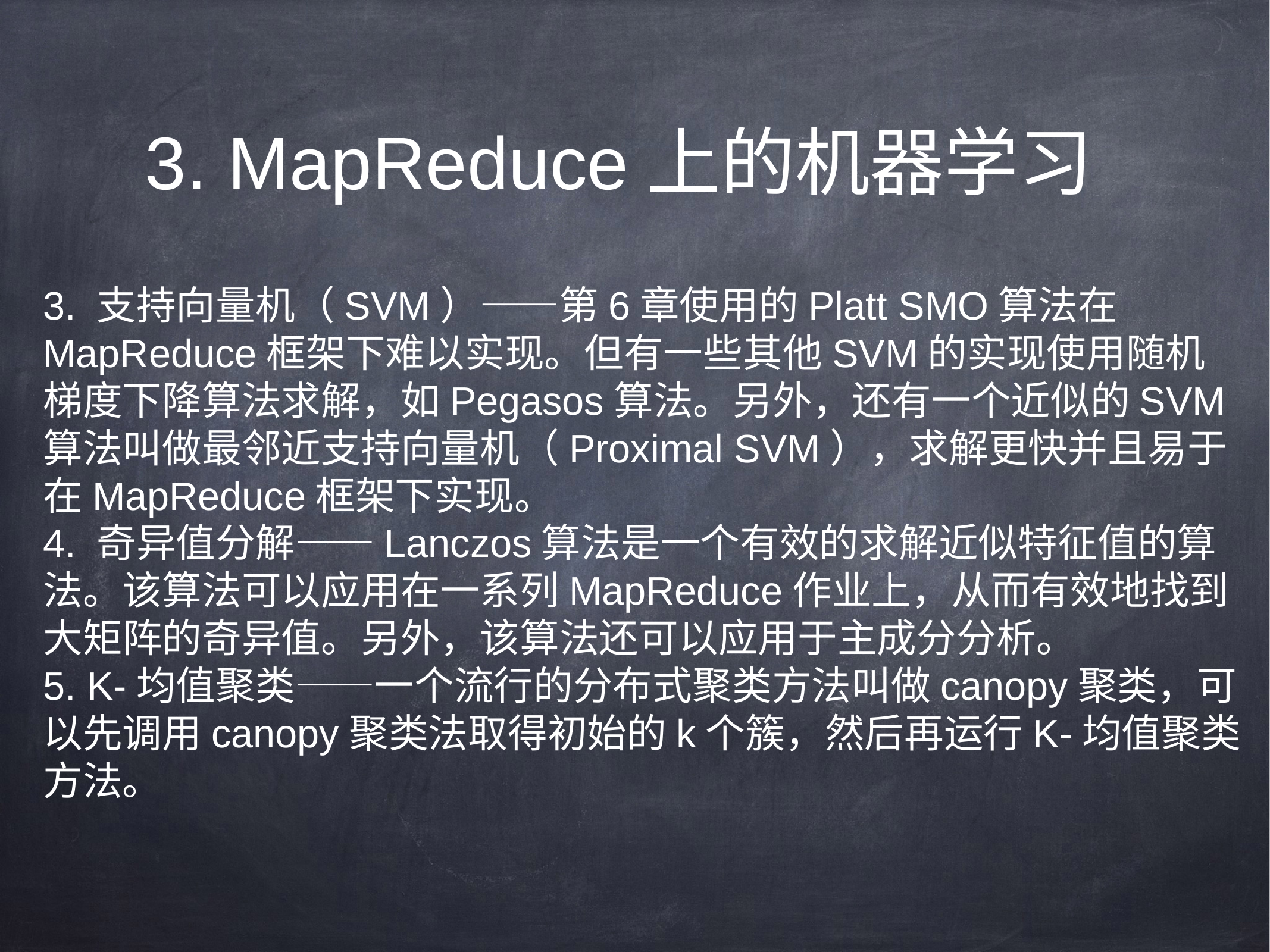

# 3. MapReduce上的机器学习
3. 支持向量机（SVM）——第6章使用的Platt SMO算法在MapReduce框架下难以实现。但有一些其他SVM的实现使用随机梯度下降算法求解，如Pegasos算法。另外，还有一个近似的SVM算法叫做最邻近支持向量机（Proximal SVM），求解更快并且易于在MapReduce框架下实现。
4. 奇异值分解——Lanczos算法是一个有效的求解近似特征值的算法。该算法可以应用在一系列MapReduce作业上，从而有效地找到大矩阵的奇异值。另外，该算法还可以应用于主成分分析。
5. K-均值聚类——一个流行的分布式聚类方法叫做canopy聚类，可以先调用canopy聚类法取得初始的k个簇，然后再运行K-均值聚类方法。